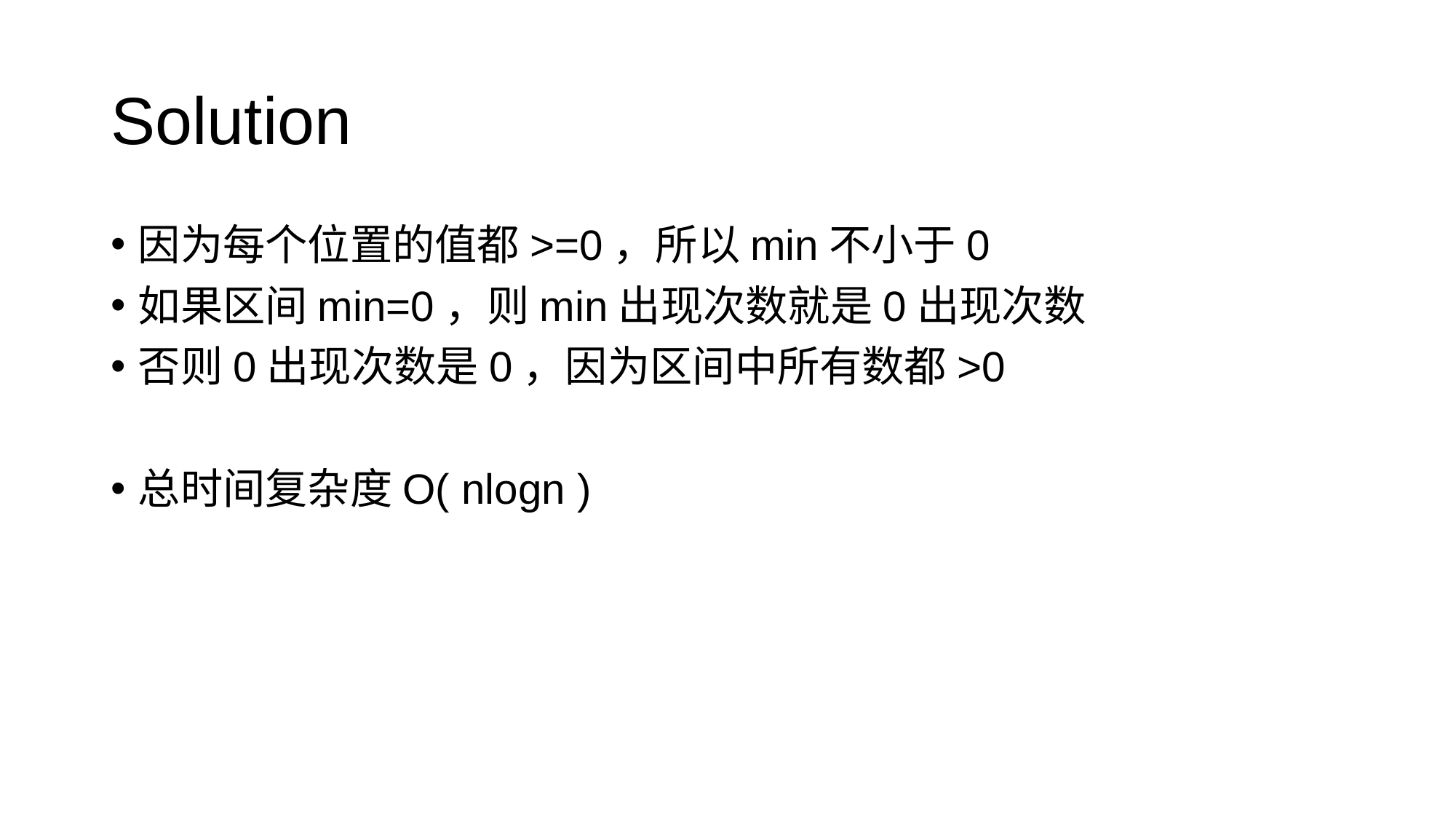

# Solution
因为每个位置的值都>=0，所以min不小于0
如果区间min=0，则min出现次数就是0出现次数
否则0出现次数是0，因为区间中所有数都>0

总时间复杂度O( nlogn )